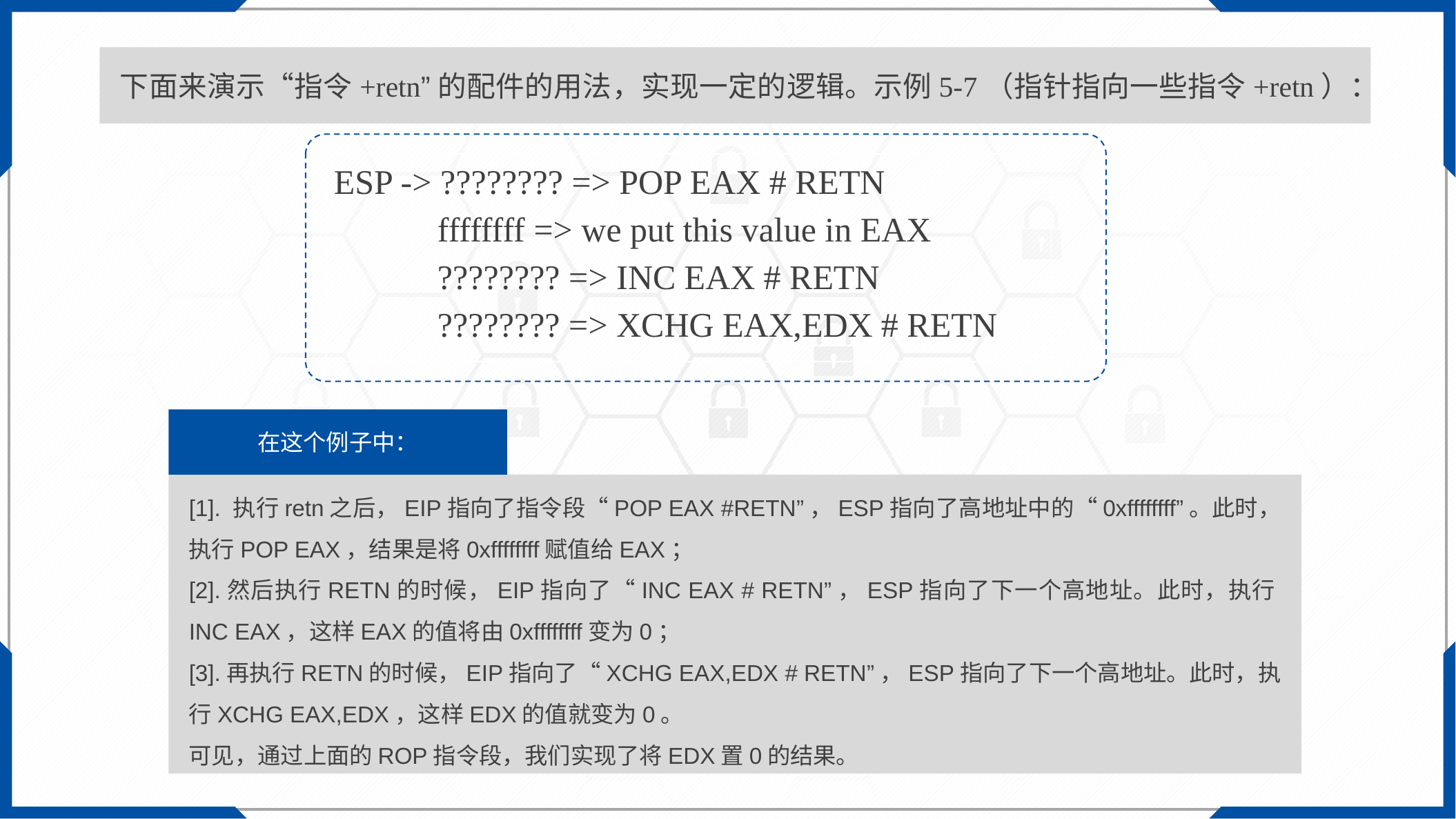

下面来演示“指令+retn”的配件的用法，实现一定的逻辑。示例5-7（指针指向一些指令+retn）：

| ESP -> ???????? => POP EAX # RETN ffffffff => we put this value in EAX ???????? => INC EAX # RETN ???????? => XCHG EAX,EDX # RETN |
| --- |
在这个例子中：
[1]. 执行retn之后，EIP指向了指令段“POP EAX #RETN”，ESP指向了高地址中的“0xffffffff”。此时，执行POP EAX，结果是将0xffffffff赋值给EAX；
[2].然后执行RETN的时候，EIP指向了“INC EAX # RETN”，ESP指向了下一个高地址。此时，执行INC EAX，这样EAX的值将由0xffffffff变为0；
[3].再执行RETN的时候，EIP指向了“XCHG EAX,EDX # RETN”，ESP指向了下一个高地址。此时，执行XCHG EAX,EDX，这样EDX的值就变为0。
可见，通过上面的ROP指令段，我们实现了将EDX置0的结果。